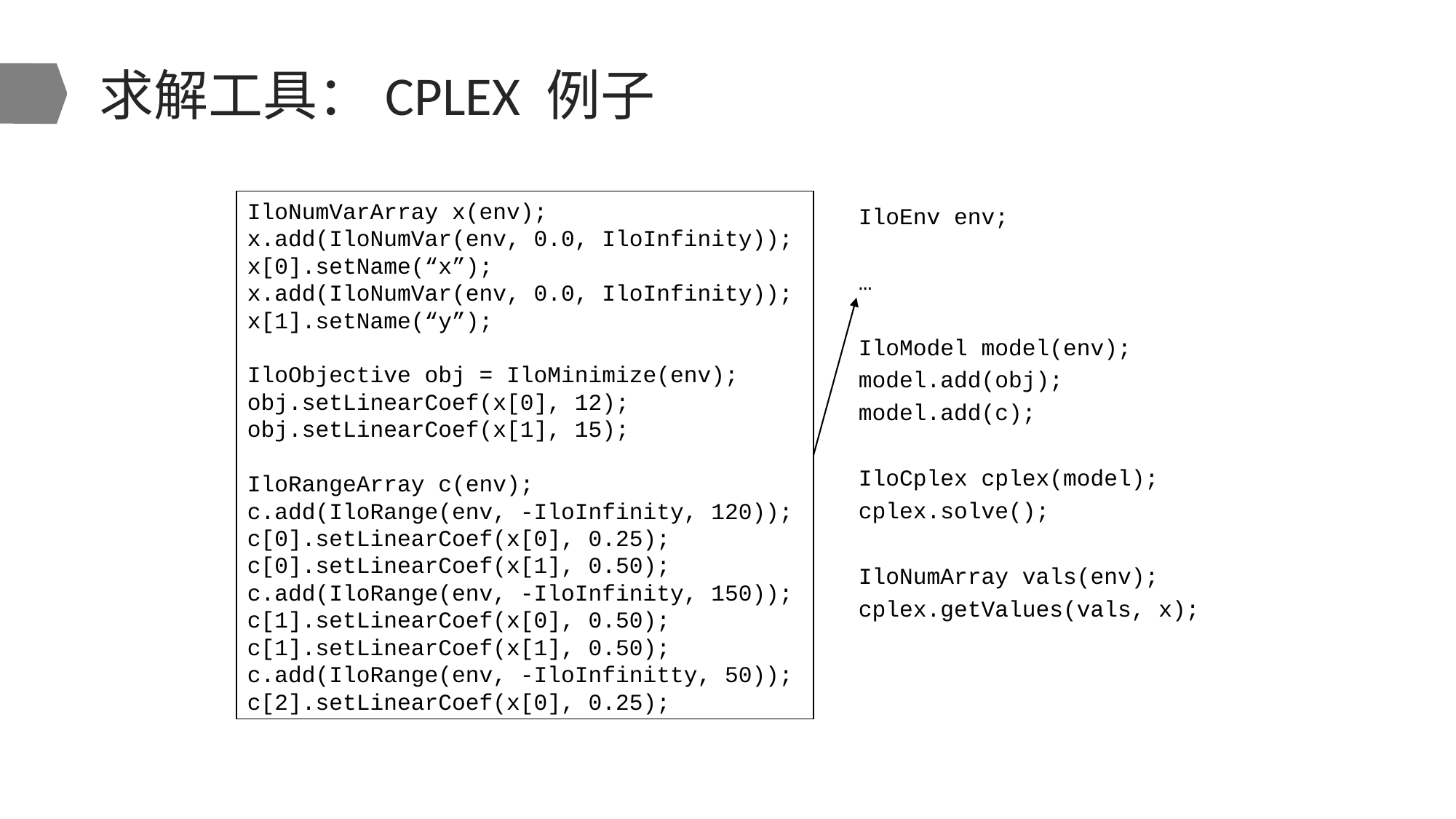

# 求解工具：CPLEX 例子
6
IloNumVarArray x(env);
x.add(IloNumVar(env, 0.0, IloInfinity));
x[0].setName(“x”);
x.add(IloNumVar(env, 0.0, IloInfinity));
x[1].setName(“y”);

IloObjective obj = IloMinimize(env);
obj.setLinearCoef(x[0], 12);
obj.setLinearCoef(x[1], 15);

IloRangeArray c(env);
c.add(IloRange(env, -IloInfinity, 120));
c[0].setLinearCoef(x[0], 0.25);
c[0].setLinearCoef(x[1], 0.50);
c.add(IloRange(env, -IloInfinity, 150));
c[1].setLinearCoef(x[0], 0.50);
c[1].setLinearCoef(x[1], 0.50);
c.add(IloRange(env, -IloInfinitty, 50));
c[2].setLinearCoef(x[0], 0.25);
IloEnv env;

…

IloModel model(env);
model.add(obj);
model.add(c);

IloCplex cplex(model);
cplex.solve();

IloNumArray vals(env);
cplex.getValues(vals, x);